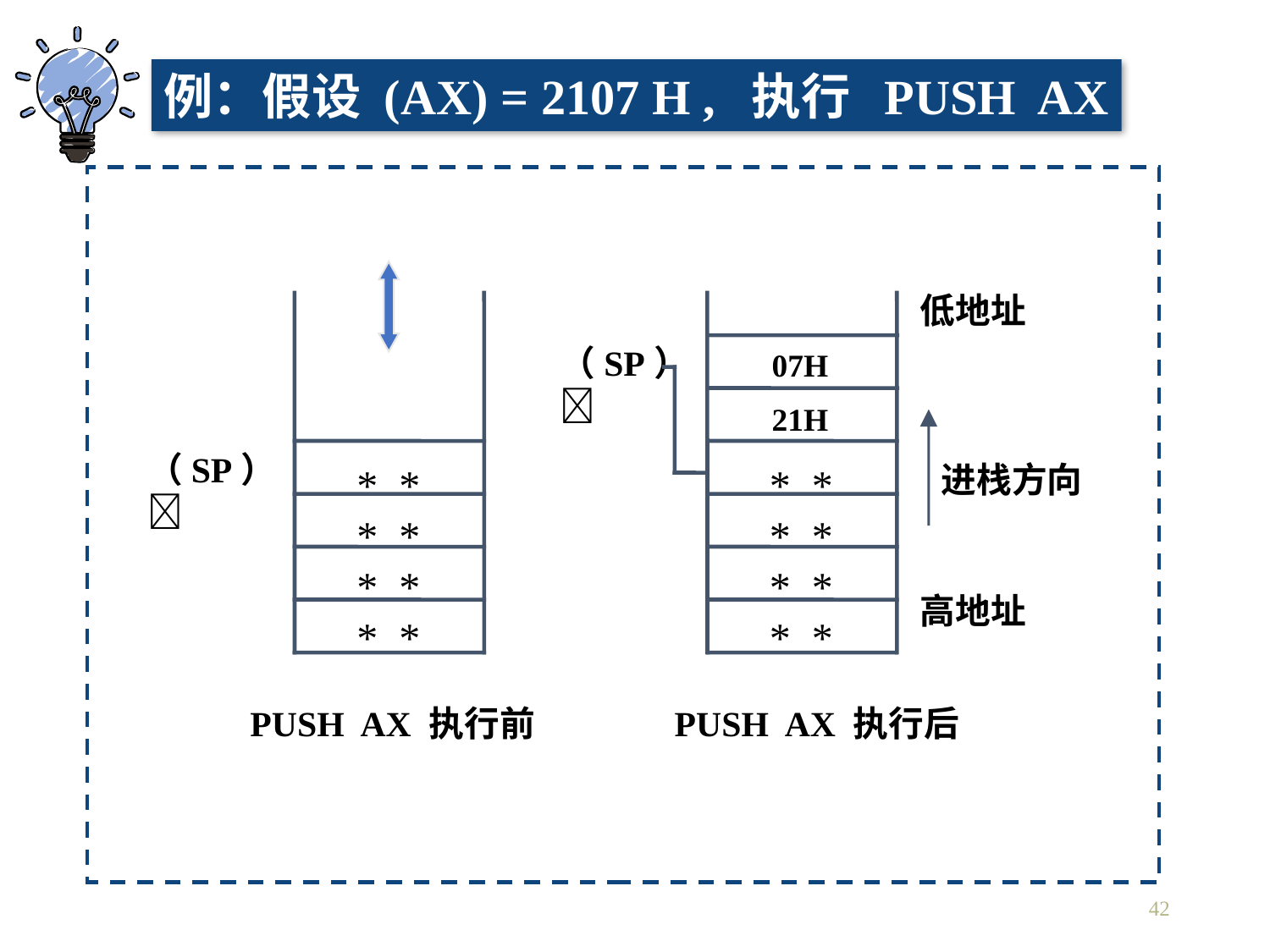

例：假设 (AX) = 2107 H ,  执行  PUSH  AX

（SP）→

*  *
*  *
*  *
*  *

PUSH  AX 执行前
低地址

高地址

（SP）→

07H
21H

进栈方向

*  *
*  *
*  *
*  *

PUSH  AX 执行后
42